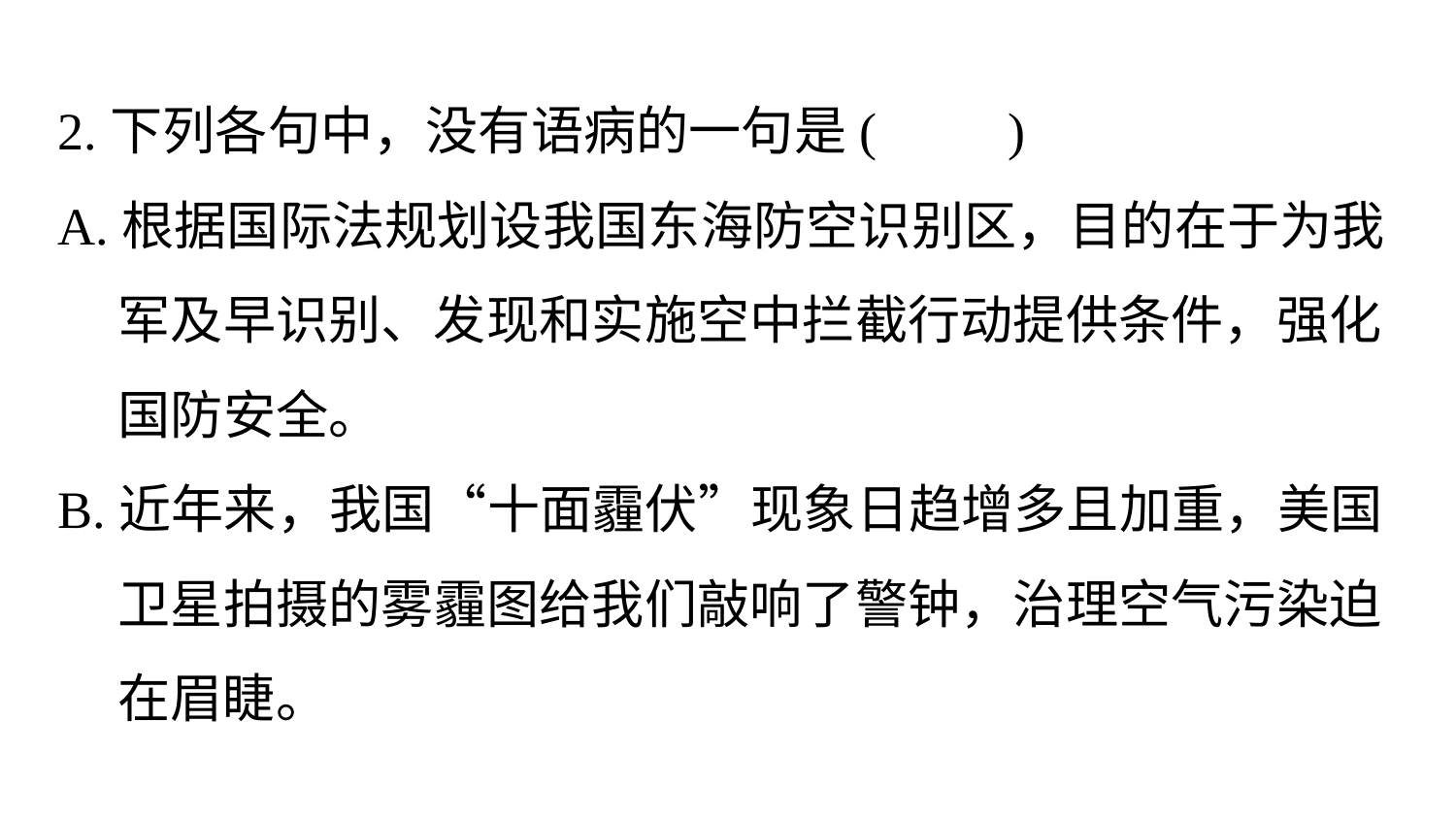

2.下列各句中，没有语病的一句是(　　)
A.根据国际法规划设我国东海防空识别区，目的在于为我
    军及早识别、发现和实施空中拦截行动提供条件，强化
    国防安全。
B.近年来，我国“十面霾伏”现象日趋增多且加重，美国
    卫星拍摄的雾霾图给我们敲响了警钟，治理空气污染迫
    在眉睫。